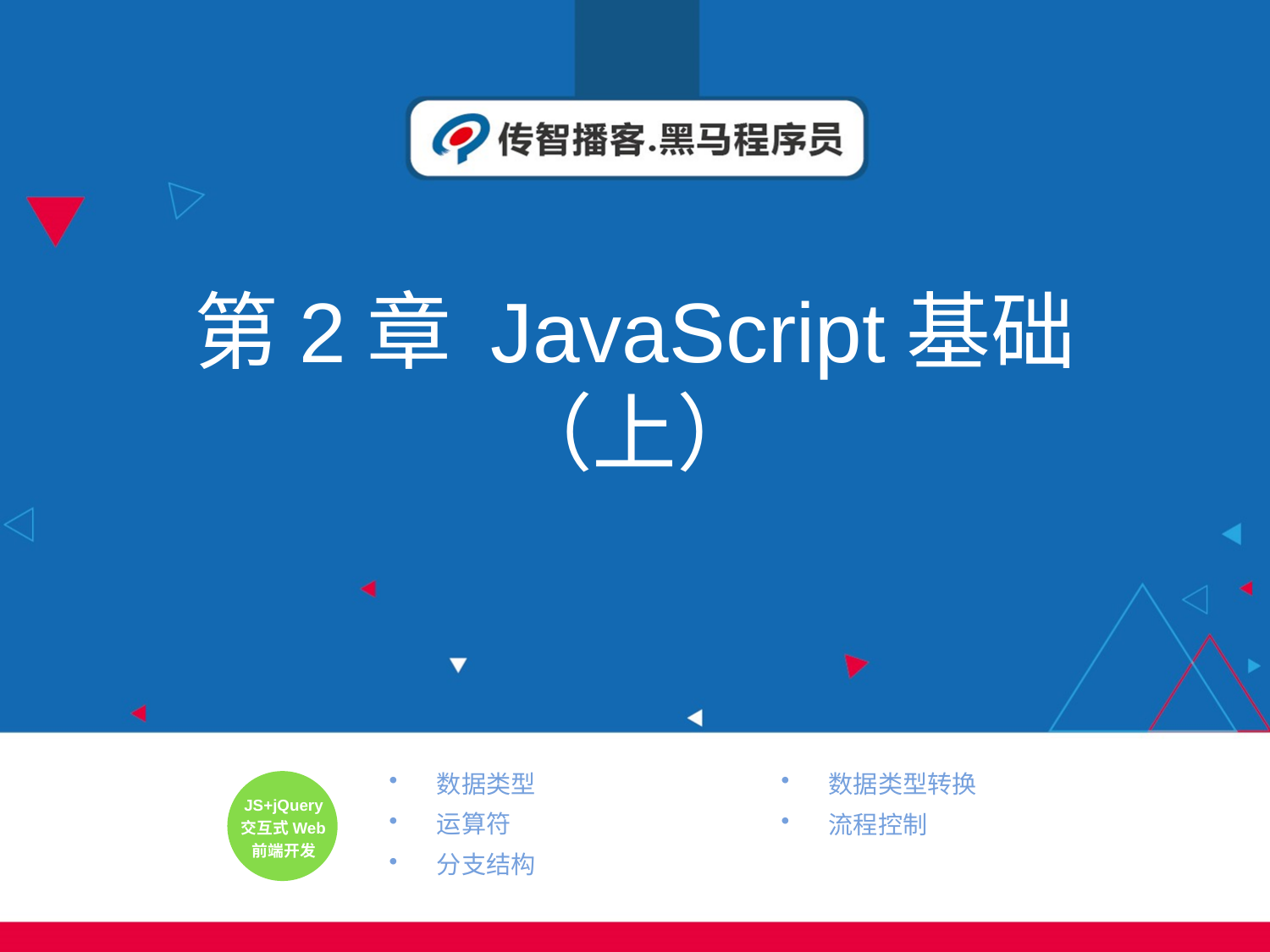

# 第2章 JavaScript基础 （上）
数据类型
运算符
分支结构
数据类型转换
流程控制